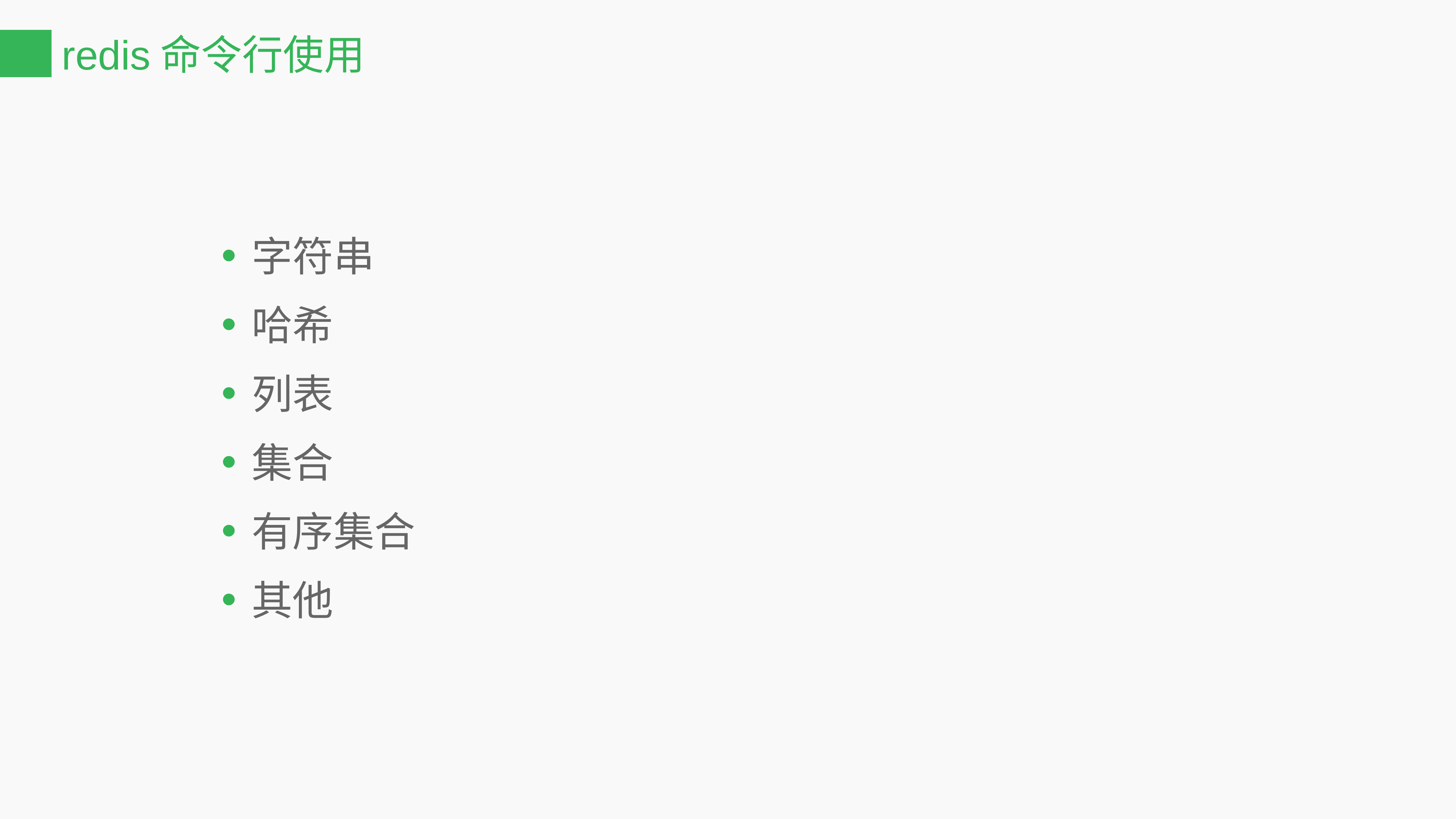

# redis命令行使用
字符串
哈希
列表
集合
有序集合
其他